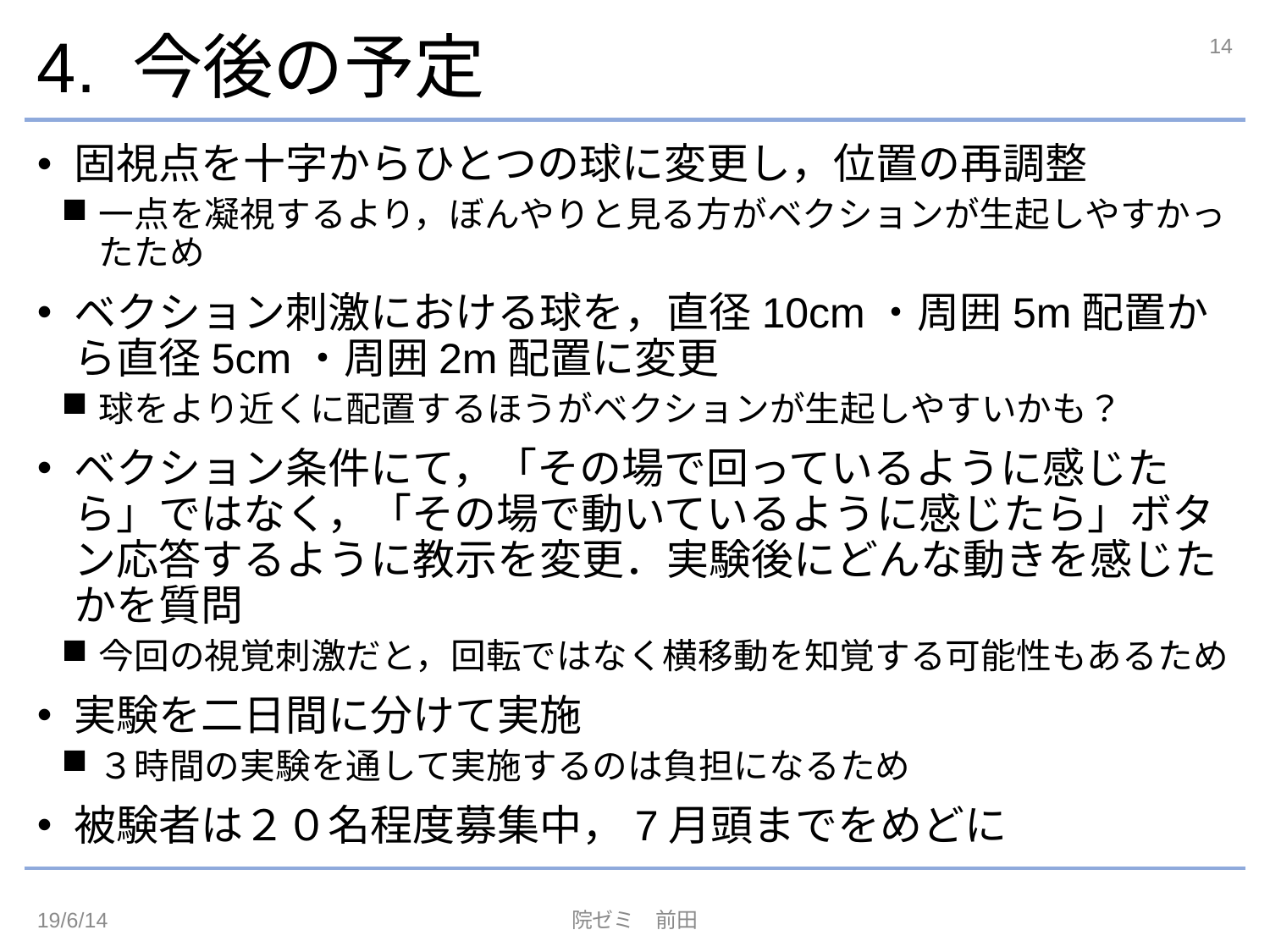

# 4. 今後の予定
14
固視点を十字からひとつの球に変更し，位置の再調整
一点を凝視するより，ぼんやりと見る方がベクションが生起しやすかったため
ベクション刺激における球を，直径10cm・周囲5m配置から直径5cm・周囲2m配置に変更
球をより近くに配置するほうがベクションが生起しやすいかも？
ベクション条件にて，「その場で回っているように感じたら」ではなく，「その場で動いているように感じたら」ボタン応答するように教示を変更．実験後にどんな動きを感じたかを質問
今回の視覚刺激だと，回転ではなく横移動を知覚する可能性もあるため
実験を二日間に分けて実施
３時間の実験を通して実施するのは負担になるため
被験者は２０名程度募集中，7月頭までをめどに

院ゼミ　前田
19/6/14